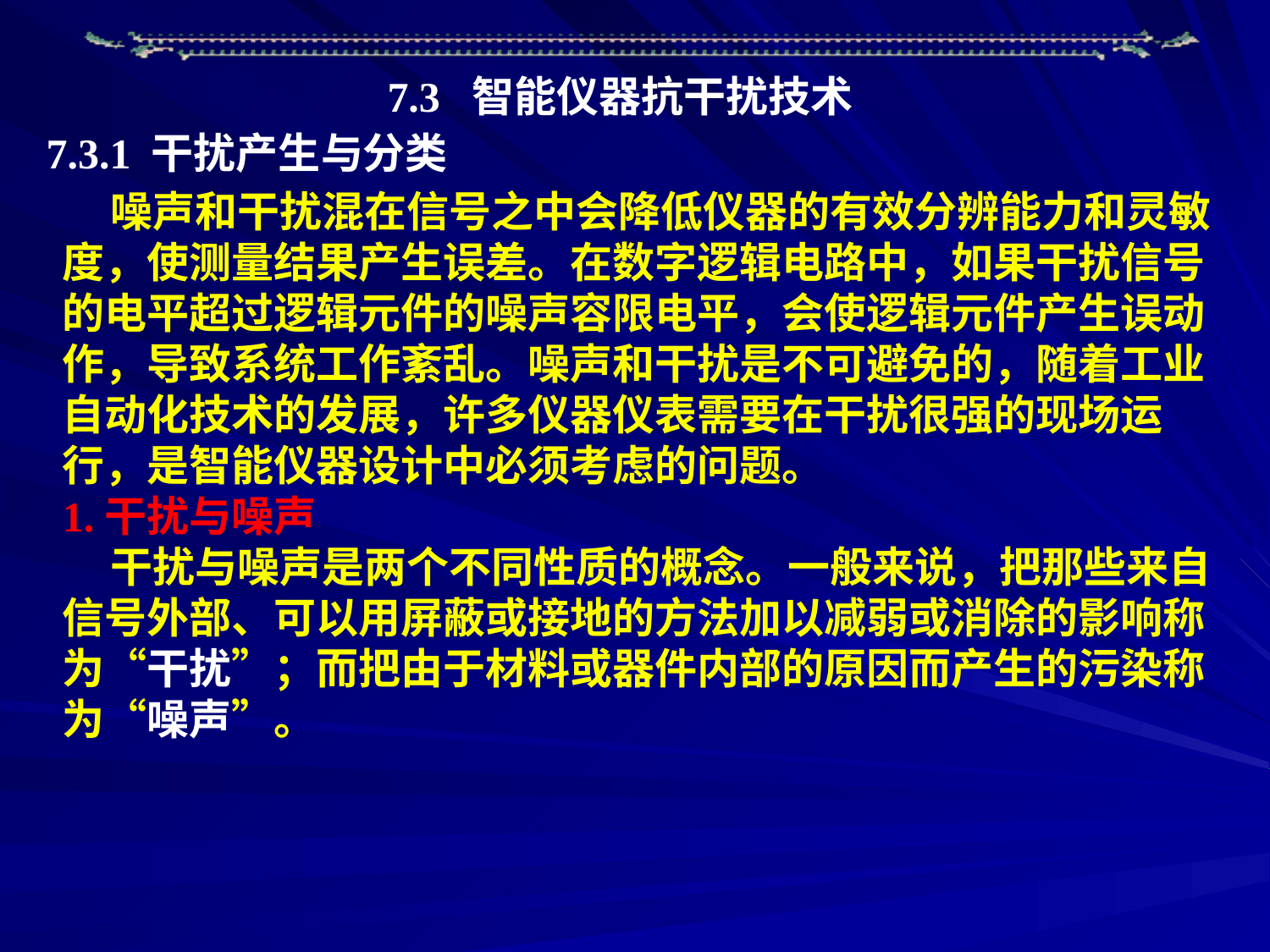

7.3  智能仪器抗干扰技术
7.3.1 干扰产生与分类
    噪声和干扰混在信号之中会降低仪器的有效分辨能力和灵敏度，使测量结果产生误差。在数字逻辑电路中，如果干扰信号的电平超过逻辑元件的噪声容限电平，会使逻辑元件产生误动作，导致系统工作紊乱。噪声和干扰是不可避免的，随着工业自动化技术的发展，许多仪器仪表需要在干扰很强的现场运行，是智能仪器设计中必须考虑的问题。
1.干扰与噪声
    干扰与噪声是两个不同性质的概念。一般来说，把那些来自信号外部、可以用屏蔽或接地的方法加以减弱或消除的影响称为“干扰”；而把由于材料或器件内部的原因而产生的污染称为“噪声”。